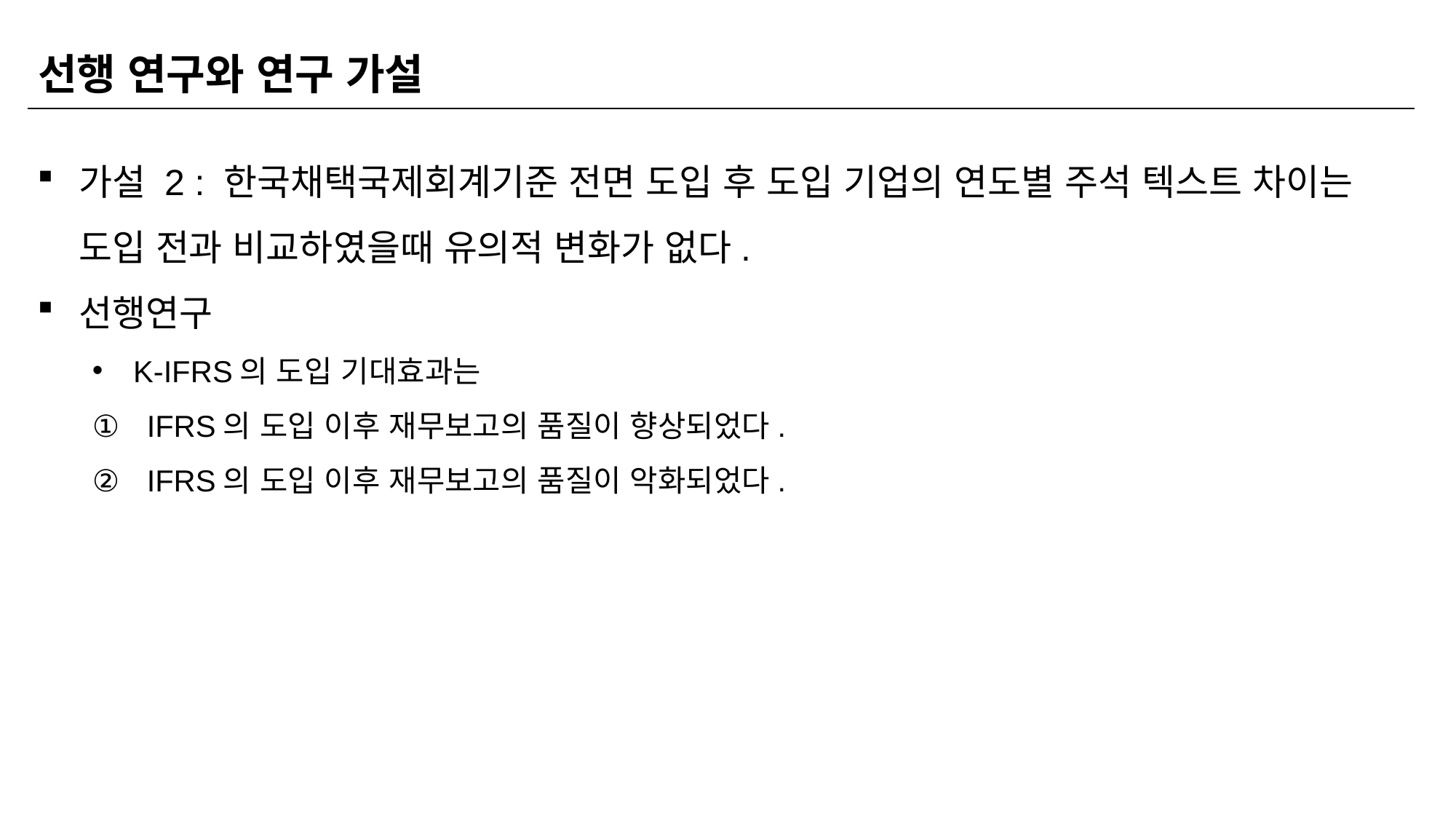

| 선행 연구와 연구 가설 |
| --- |
가설 2 : 한국채택국제회계기준 전면 도입 후 도입 기업의 연도별 주석 텍스트 차이는 도입 전과 비교하였을때 유의적 변화가 없다.
선행연구
K-IFRS의 도입 기대효과는
IFRS의 도입 이후 재무보고의 품질이 향상되었다.
IFRS의 도입 이후 재무보고의 품질이 악화되었다.